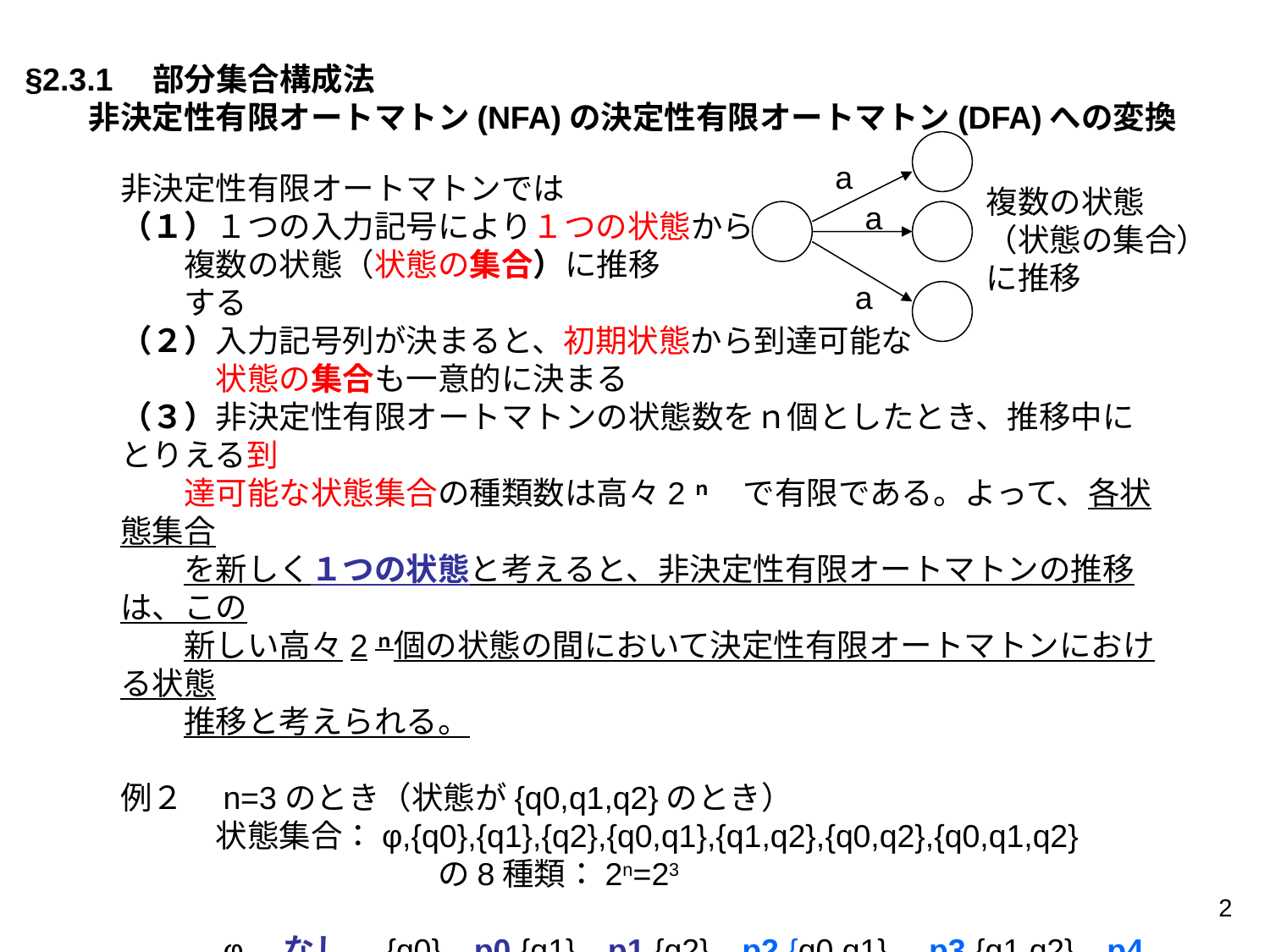

§2.3.1　部分集合構成法
　　非決定性有限オートマトン(NFA)の決定性有限オートマトン(DFA)への変換

a
非決定性有限オートマトンでは
（１）１つの入力記号により１つの状態から
　　複数の状態（状態の集合）に推移
　　する
（２）入力記号列が決まると、初期状態から到達可能な
　　　状態の集合も一意的に決まる
（３）非決定性有限オートマトンの状態数をｎ個としたとき、推移中にとりえる到
　　達可能な状態集合の種類数は高々2ｎ　で有限である。よって、各状態集合
　　を新しく１つの状態と考えると、非決定性有限オートマトンの推移は、この
　　新しい高々2ｎ個の状態の間において決定性有限オートマトンにおける状態
　　推移と考えられる。

例２　n=3のとき（状態が{q0,q1,q2}のとき）
　　　状態集合：φ,{q0},{q1},{q2},{q0,q1},{q1,q2},{q0,q2},{q0,q1,q2}
　　　　　　　　　　の8種類：2n=23

　　　φ→なし、{q0}→p0,{q1}→p1,{q2}→p2,{q0,q1} →p3,{q1,q2}→p4,
　　　{q0,q2}→p5,{q0,q1,q2}→p6　　　　と状態名を言い換える。

複数の状態
（状態の集合）
に推移

a

a

2